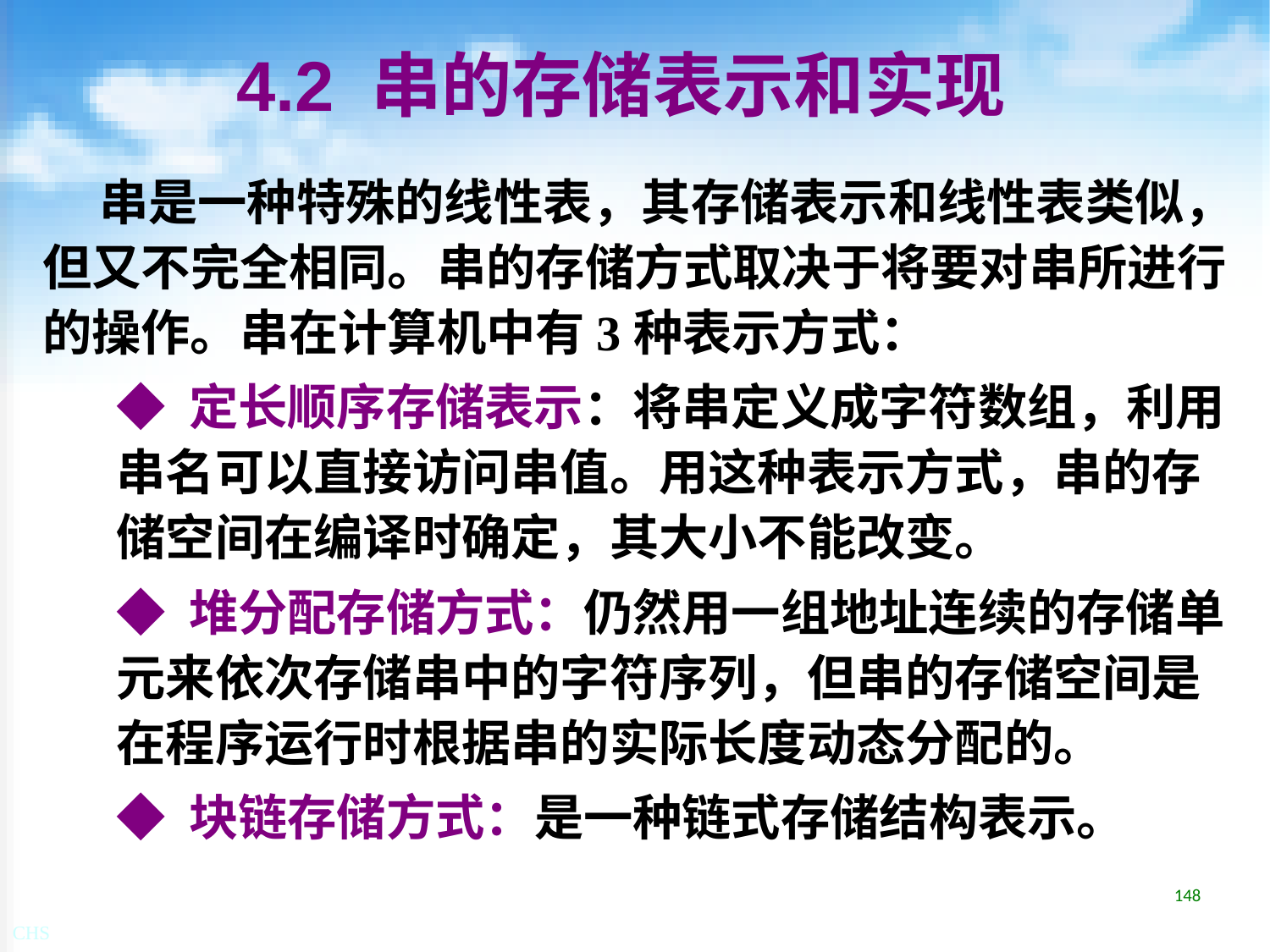

4.2 串的存储表示和实现
# 串是一种特殊的线性表，其存储表示和线性表类似，但又不完全相同。串的存储方式取决于将要对串所进行的操作。串在计算机中有3种表示方式：
◆ 定长顺序存储表示：将串定义成字符数组，利用串名可以直接访问串值。用这种表示方式，串的存储空间在编译时确定，其大小不能改变。
◆ 堆分配存储方式：仍然用一组地址连续的存储单元来依次存储串中的字符序列，但串的存储空间是在程序运行时根据串的实际长度动态分配的。
◆ 块链存储方式：是一种链式存储结构表示。
148